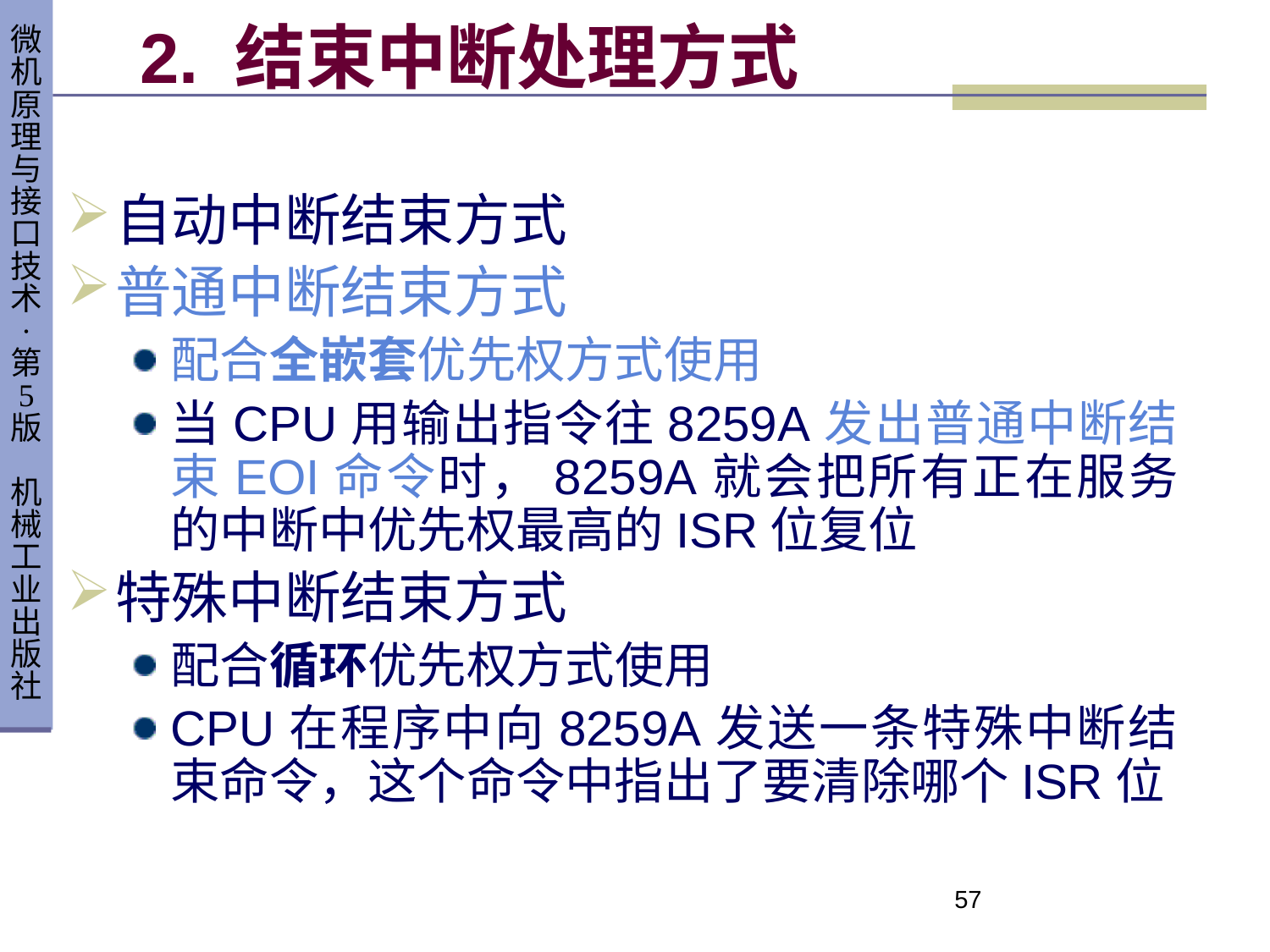

# 2. 结束中断处理方式
自动中断结束方式
普通中断结束方式
配合全嵌套优先权方式使用
当CPU用输出指令往8259A发出普通中断结束EOI命令时，8259A就会把所有正在服务的中断中优先权最高的ISR位复位
特殊中断结束方式
配合循环优先权方式使用
CPU在程序中向8259A发送一条特殊中断结束命令，这个命令中指出了要清除哪个ISR位
57